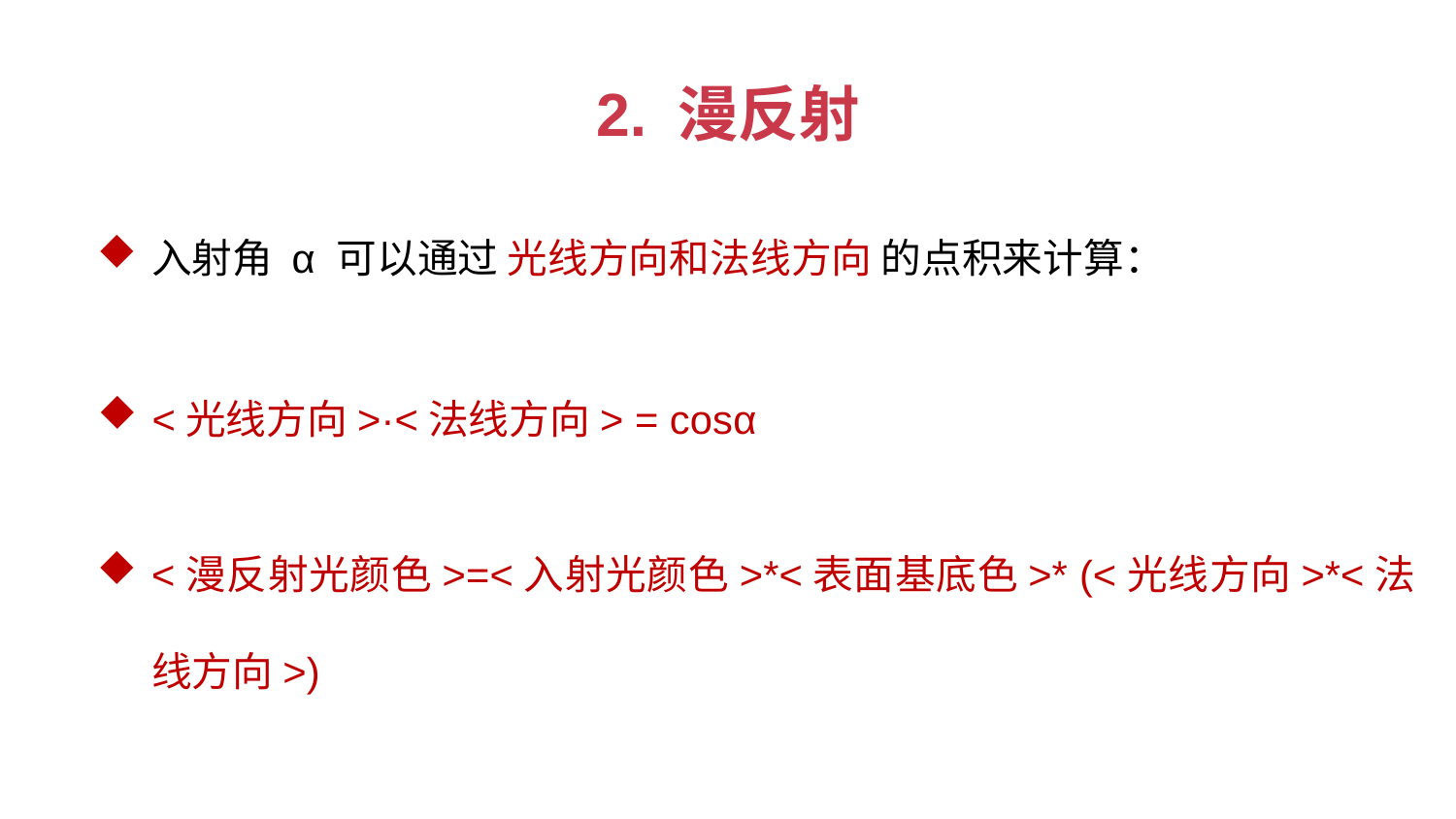

2. 漫反射
入射角 α 可以通过 光线方向和法线方向 的点积来计算：
<光线方向>·<法线方向> = cosα
<漫反射光颜⾊>=<入射光颜色>*<表⾯基底色>* (<光线方向>*<法线方向>)